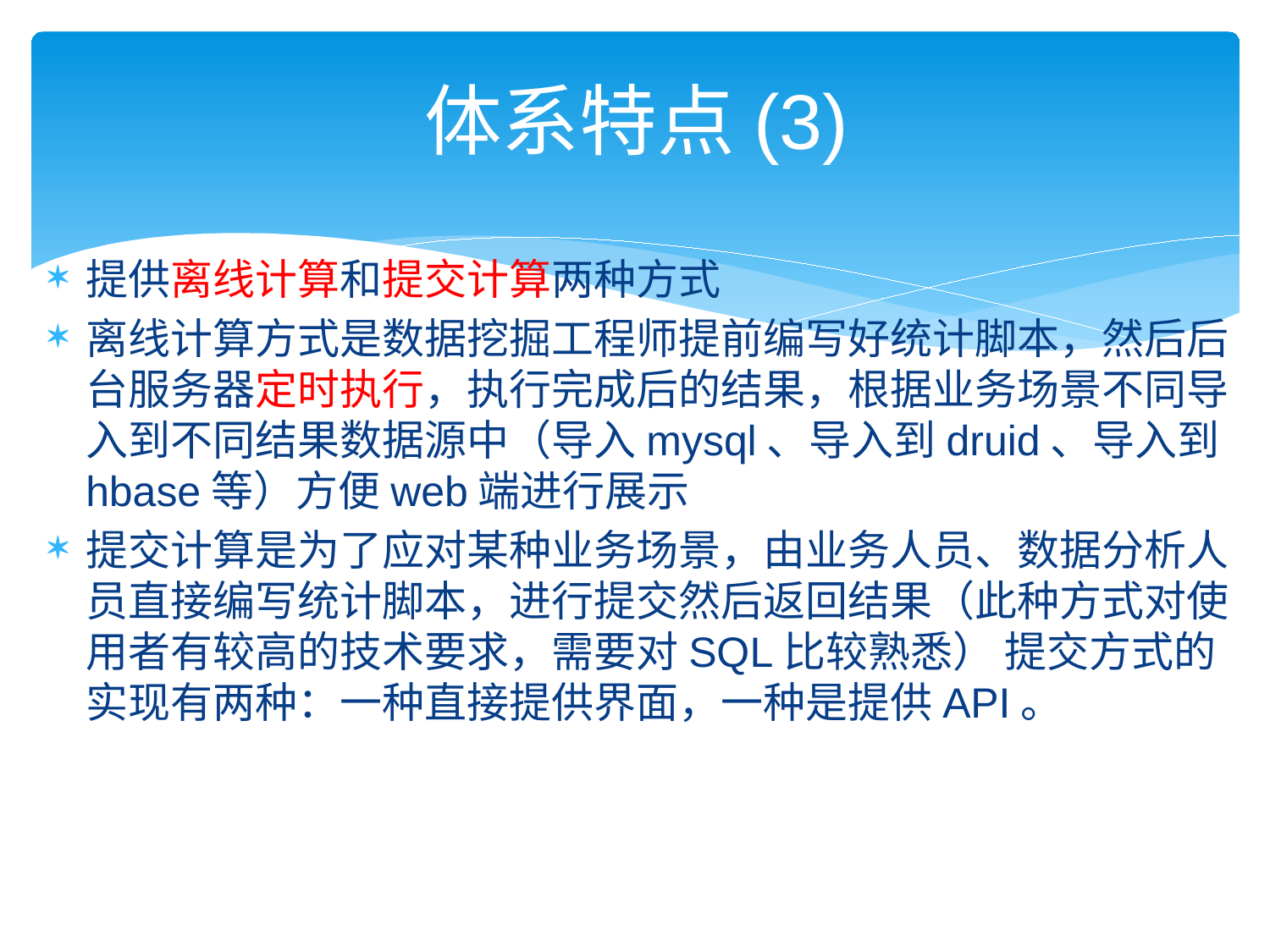

# 体系特点(3)
提供离线计算和提交计算两种方式
离线计算方式是数据挖掘工程师提前编写好统计脚本，然后后台服务器定时执行，执行完成后的结果，根据业务场景不同导入到不同结果数据源中（导入mysql、导入到druid、导入到hbase等）方便web端进行展示
提交计算是为了应对某种业务场景，由业务人员、数据分析人员直接编写统计脚本，进行提交然后返回结果（此种方式对使用者有较高的技术要求，需要对SQL比较熟悉） 提交方式的实现有两种：一种直接提供界面，一种是提供API。